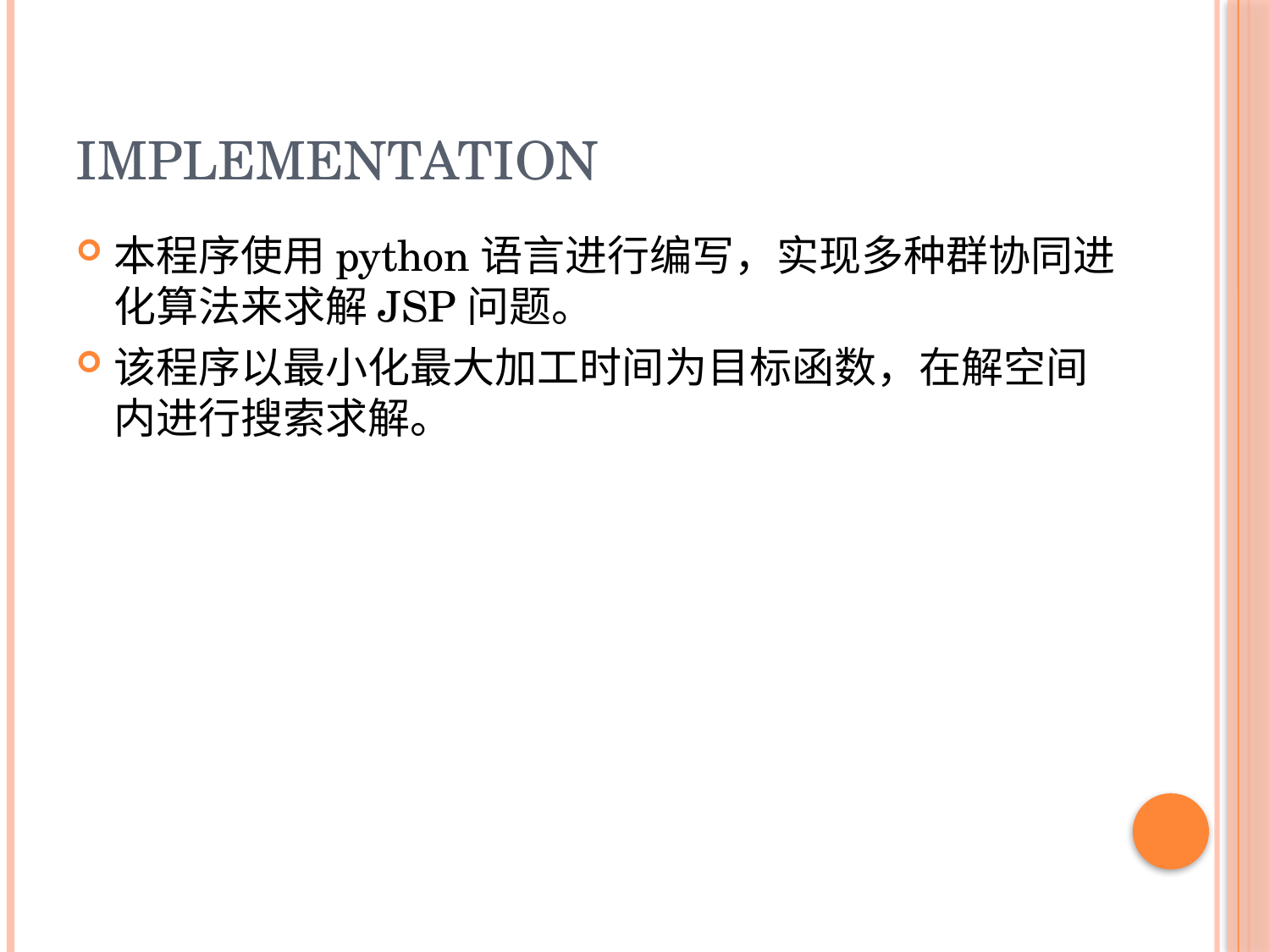

# Implementation
本程序使用python语言进行编写，实现多种群协同进化算法来求解JSP问题。
该程序以最小化最大加工时间为目标函数，在解空间内进行搜索求解。